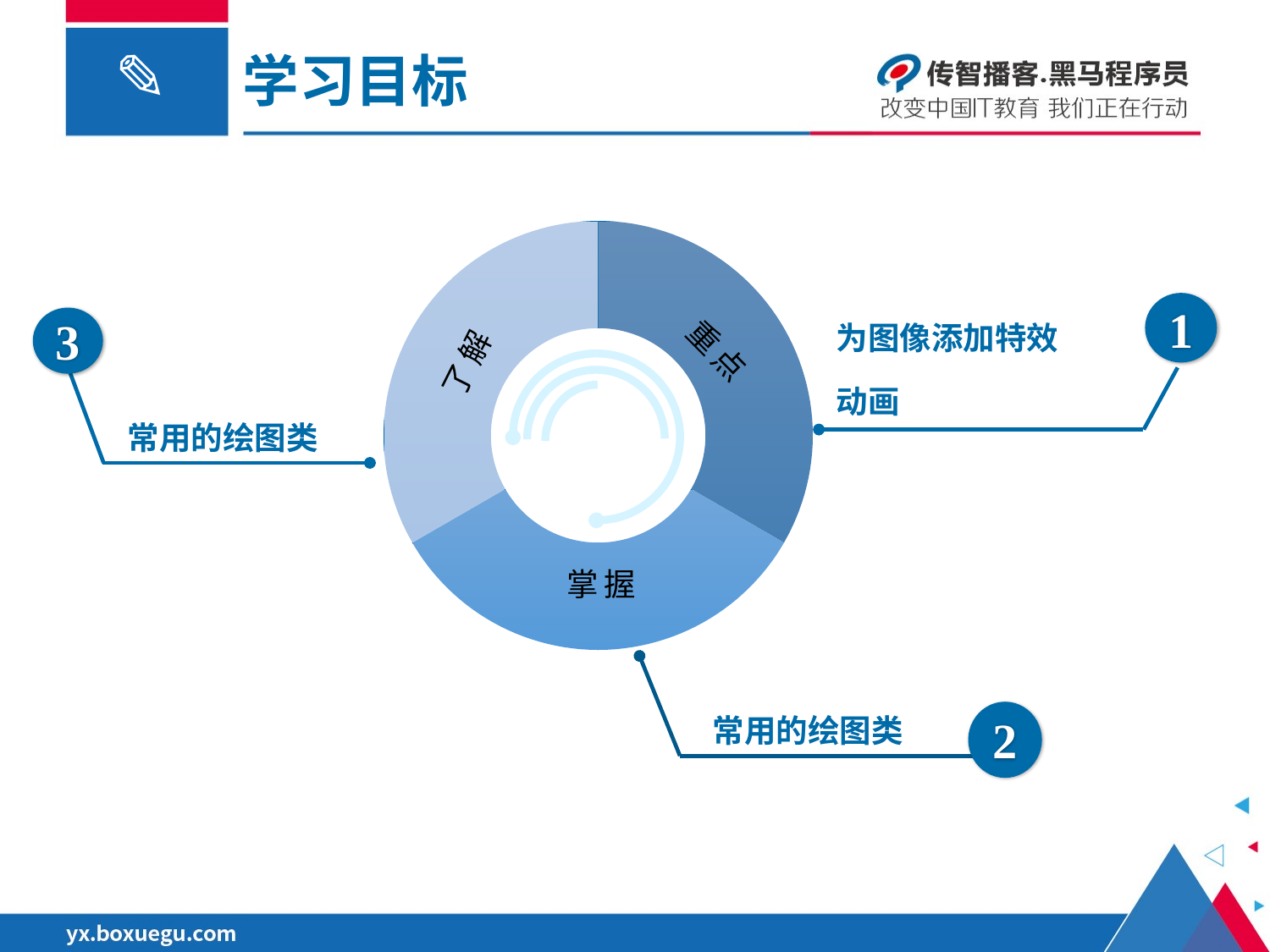

学习目标

### Chart

| Category | 销售额 |
|---|---|
| 掌握知识 | 3.333333333 |
| 理解知识 | 3.333333333 |
| 了解知识 | 3.333333333 |
了解
重点
掌握
为图像添加特效
动画
1

常用的绘图类
3

2
常用的绘图类